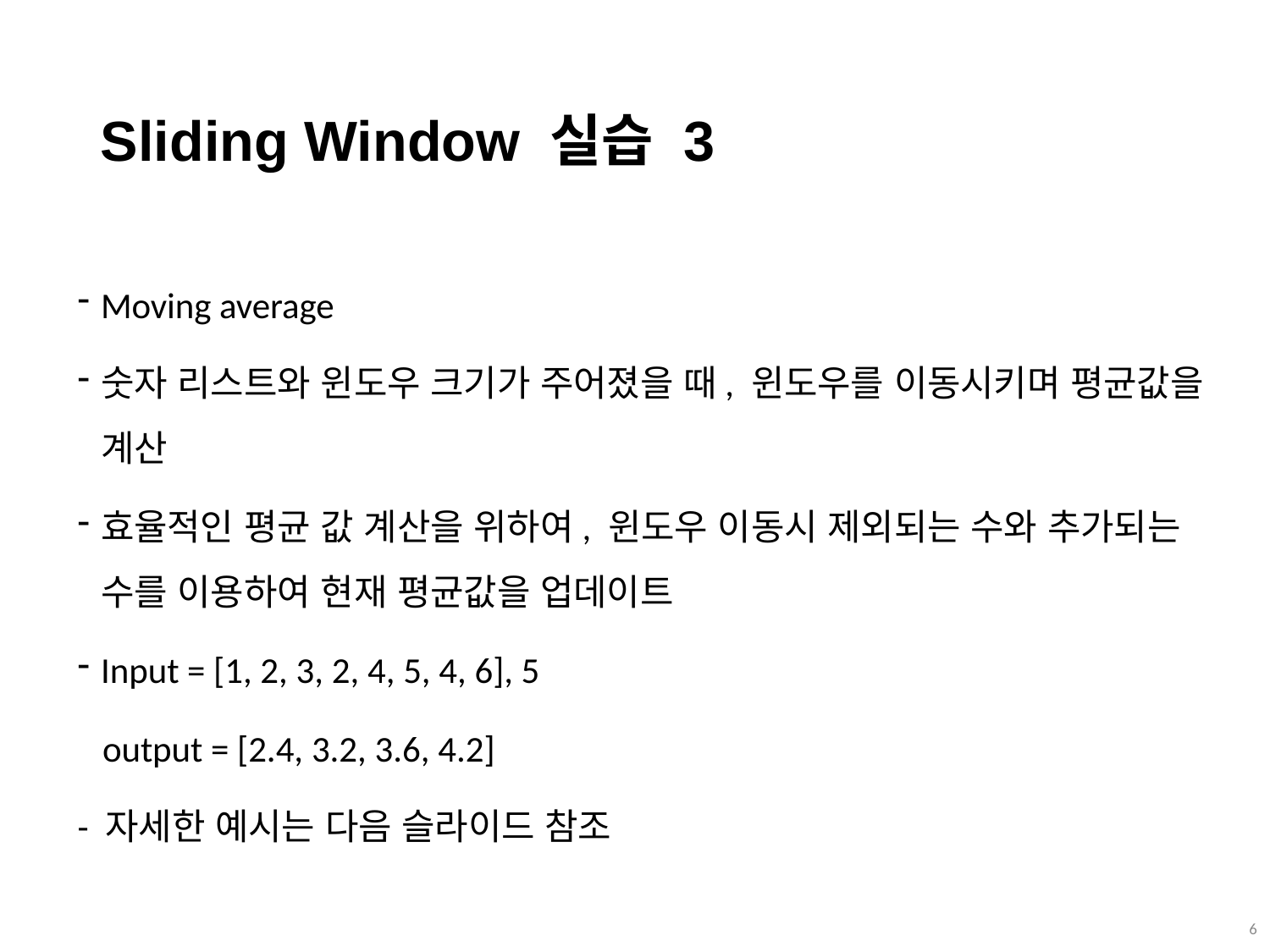

# Sliding Window 실습 3
Moving average
숫자 리스트와 윈도우 크기가 주어졌을 때, 윈도우를 이동시키며 평균값을 계산
효율적인 평균 값 계산을 위하여, 윈도우 이동시 제외되는 수와 추가되는 수를 이용하여 현재 평균값을 업데이트
Input = [1, 2, 3, 2, 4, 5, 4, 6], 5
   output = [2.4, 3.2, 3.6, 4.2]
- 자세한 예시는 다음 슬라이드 참조
 6